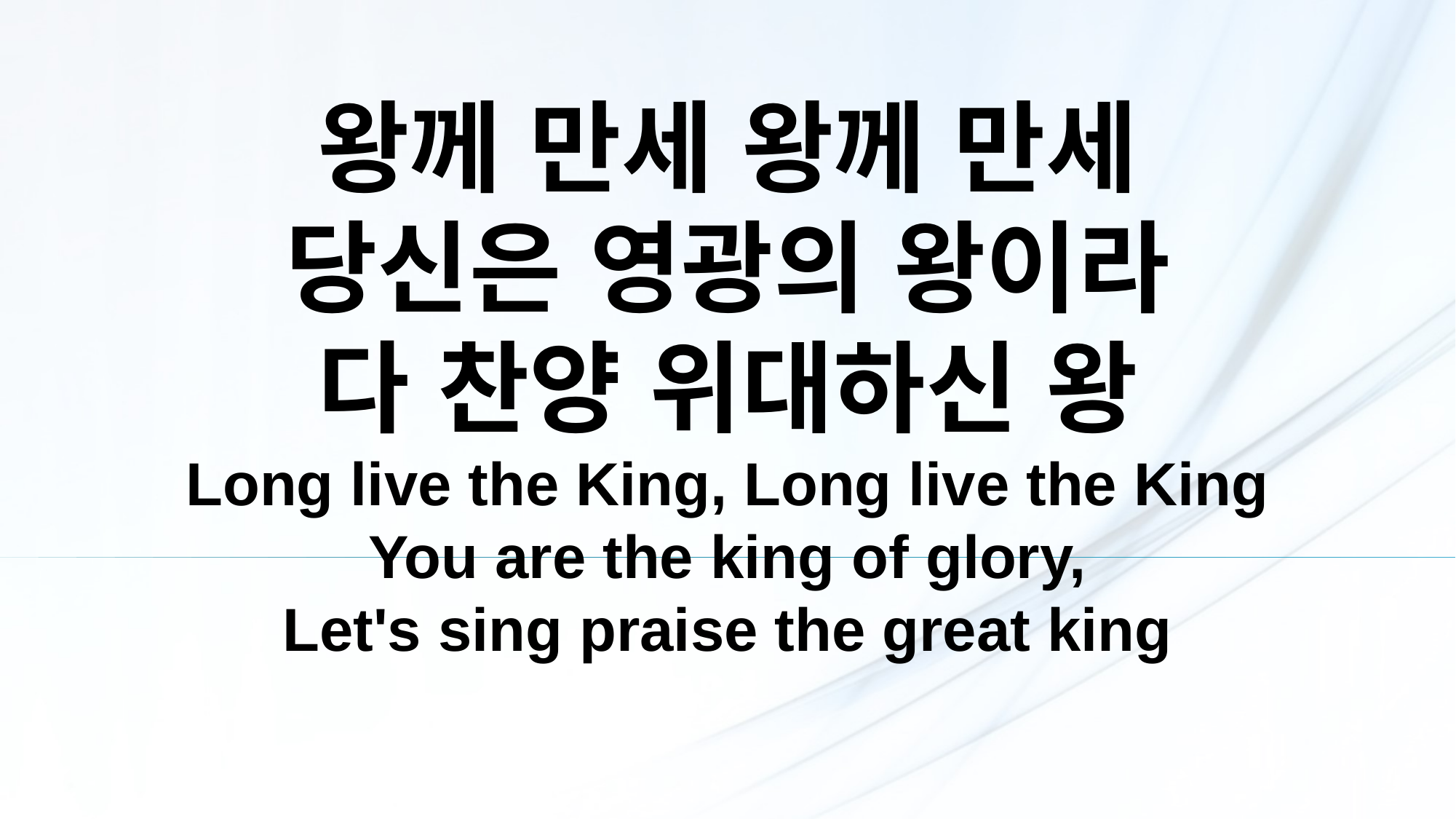

# 왕께 만세 왕께 만세 당신은 영광의 왕이라 다 찬양 위대하신 왕 Long live the King, Long live the King You are the king of glory, Let's sing praise the great king